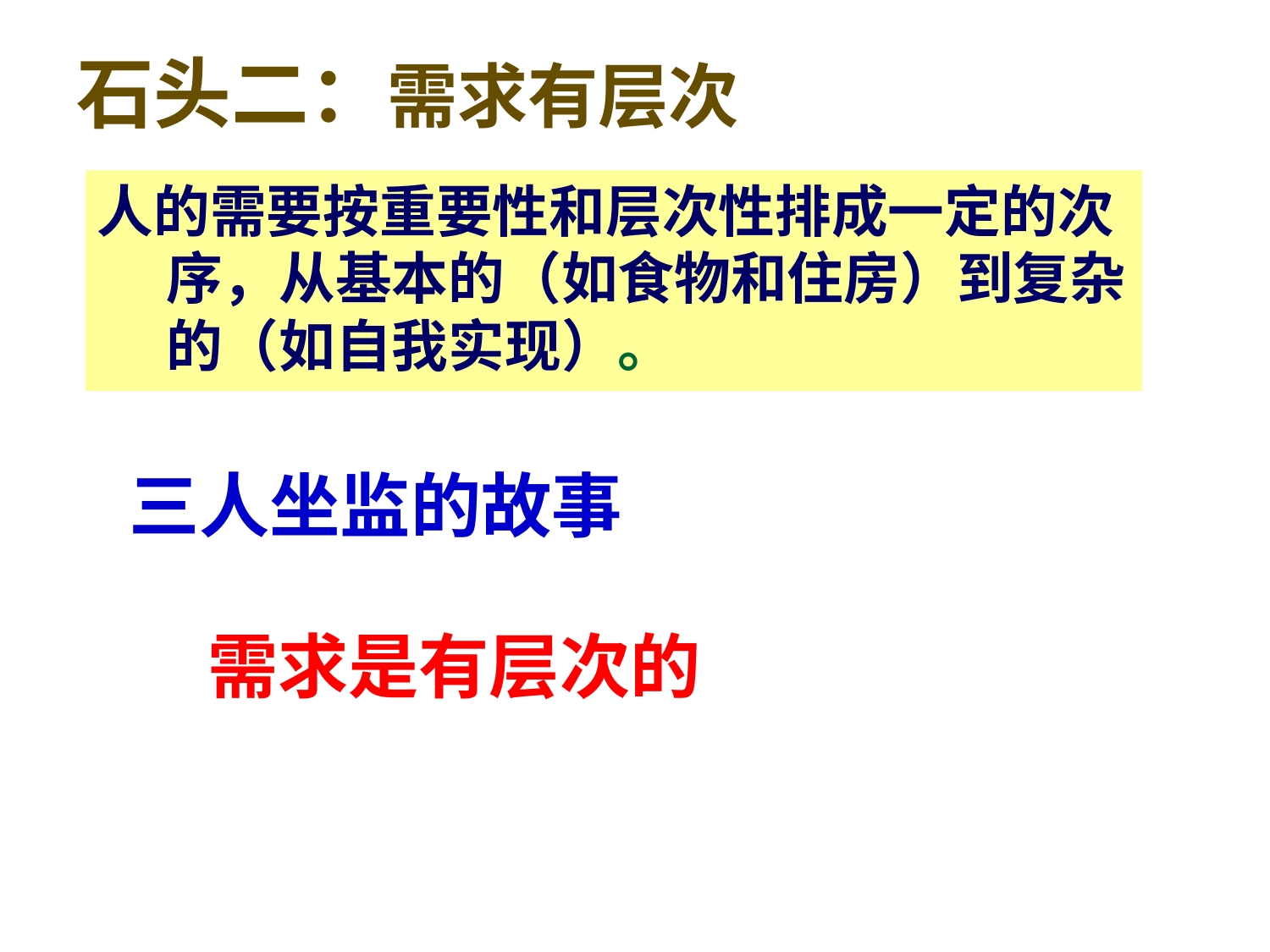

# 石头二：需求有层次
人的需要按重要性和层次性排成一定的次序，从基本的（如食物和住房）到复杂的（如自我实现）。

三人坐监的故事
需求是有层次的